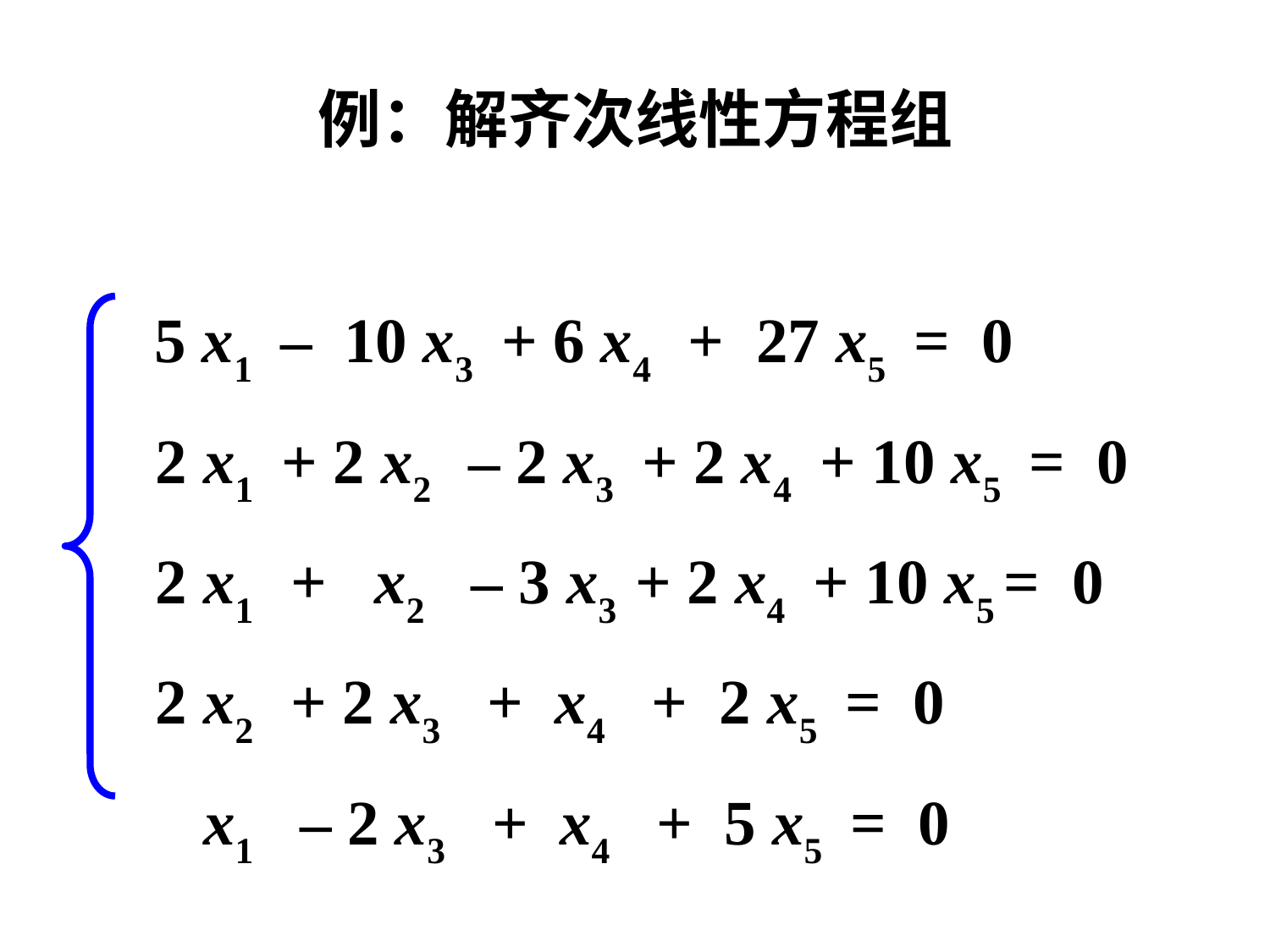

# 例：解齐次线性方程组
     5 x1   –  10 x3   + 6 x4    +  27 x5   =  0
     2 x1   + 2 x2    – 2 x3   + 2 x4   + 10 x5   =  0
     2 x1    +   x2     – 3 x3  + 2 x4   + 10 x5 =  0
     2 x2    + 2 x3     +  x4     +  2 x5   =  0
        x1     – 2 x3     +  x4     +  5 x5   =  0